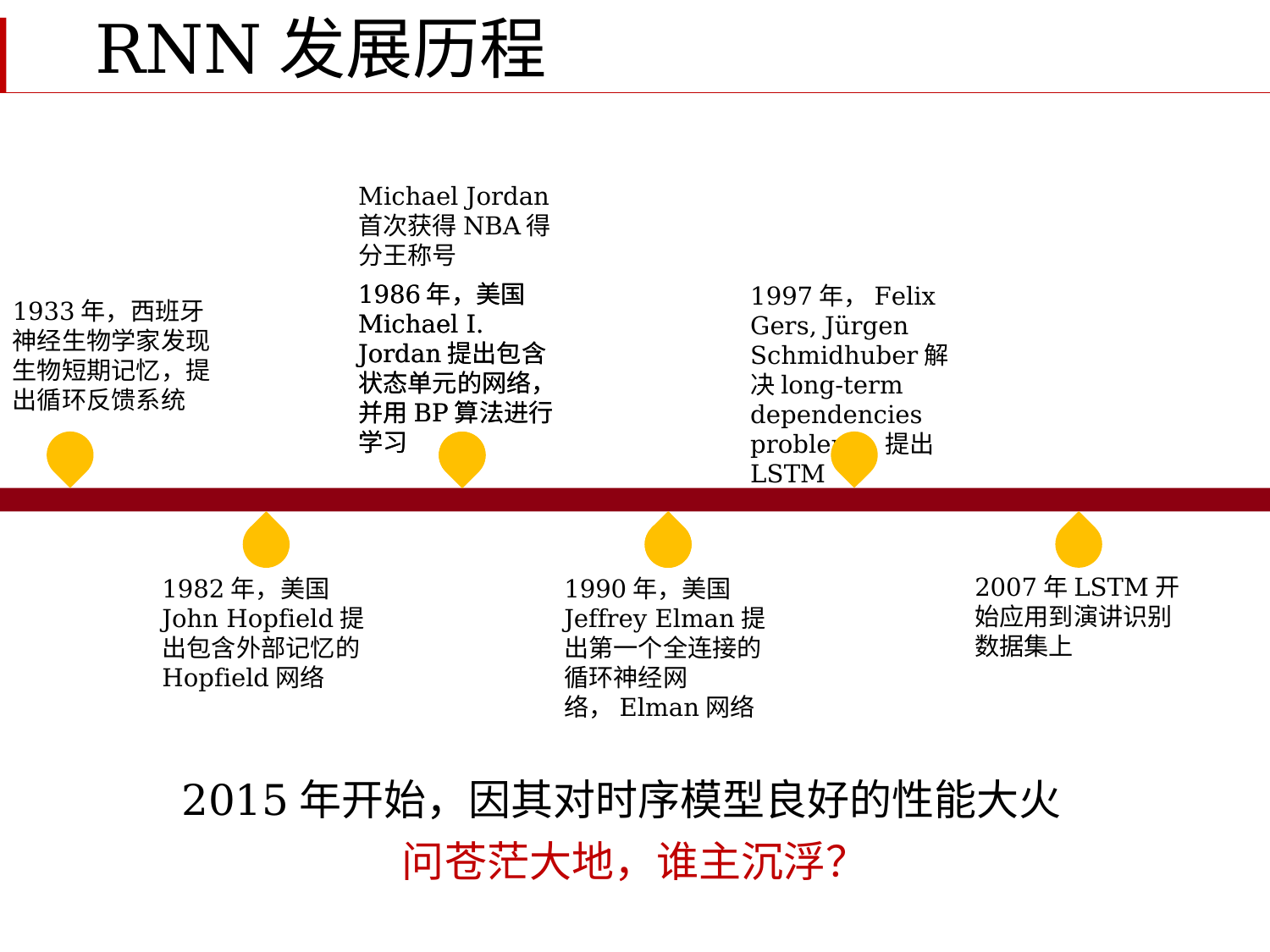

RNN发展历程
Michael Jordan首次获得NBA得分王称号
1986年，美国Michael I. Jordan提出包含状态单元的网络，并用BP算法进行学习
1986年，美国Michael I. Jordan提出包含状态单元的网络，并用BP算法进行学习
1997年，Felix Gers, Jürgen Schmidhuber解决long-term dependencies problem，提出LSTM
1933年，西班牙神经生物学家发现生物短期记忆，提出循环反馈系统

2007年LSTM开始应用到演讲识别数据集上
1990年，美国Jeffrey Elman提出第一个全连接的循环神经网络，Elman网络
1982年，美国John Hopfield提出包含外部记忆的Hopfield网络
2015年开始，因其对时序模型良好的性能大火
问苍茫大地，谁主沉浮？